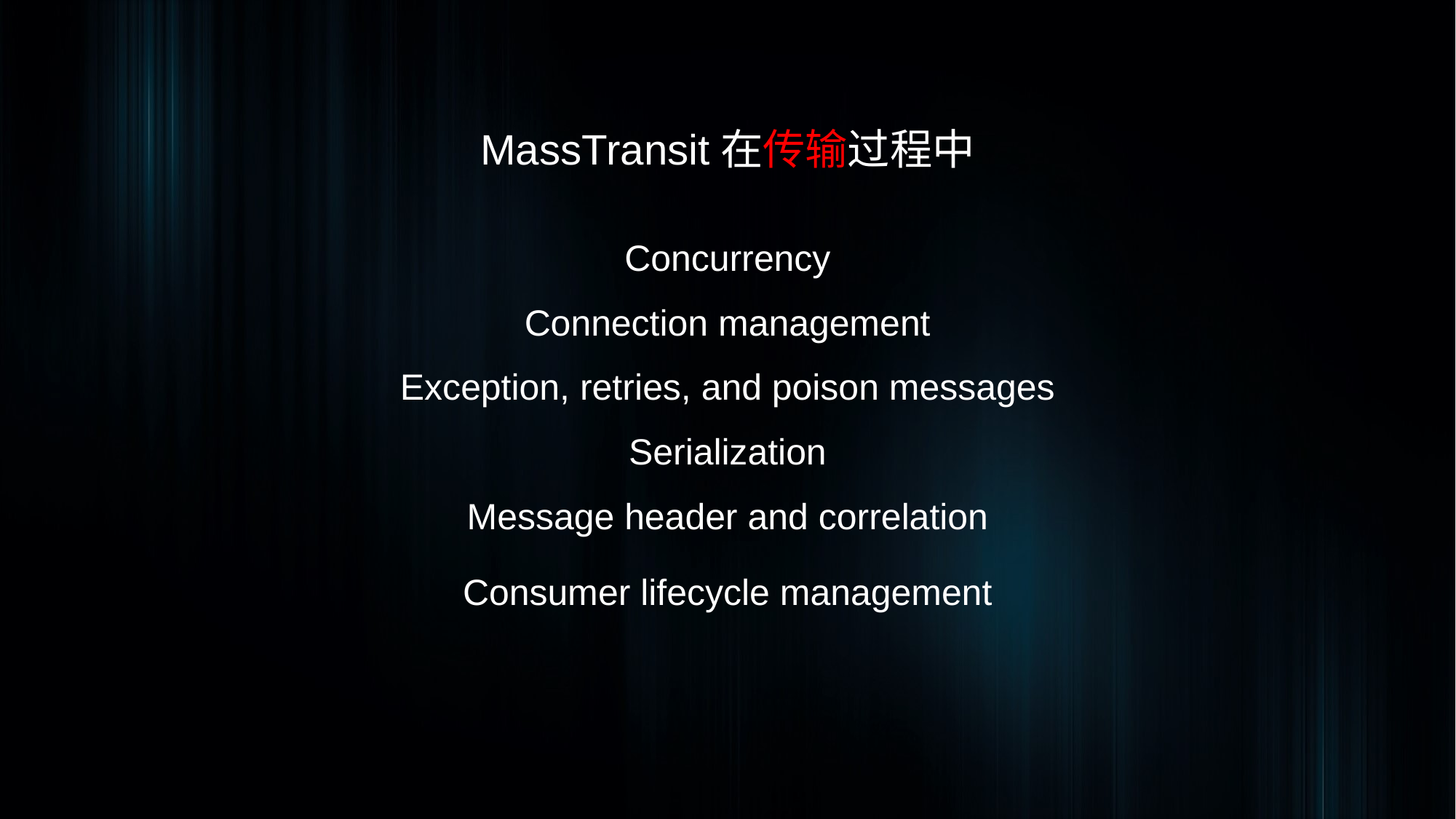

MassTransit在传输过程中

Concurrency
Connection management
Exception, retries, and poison messages
Serialization
Message header and correlation
Consumer lifecycle management